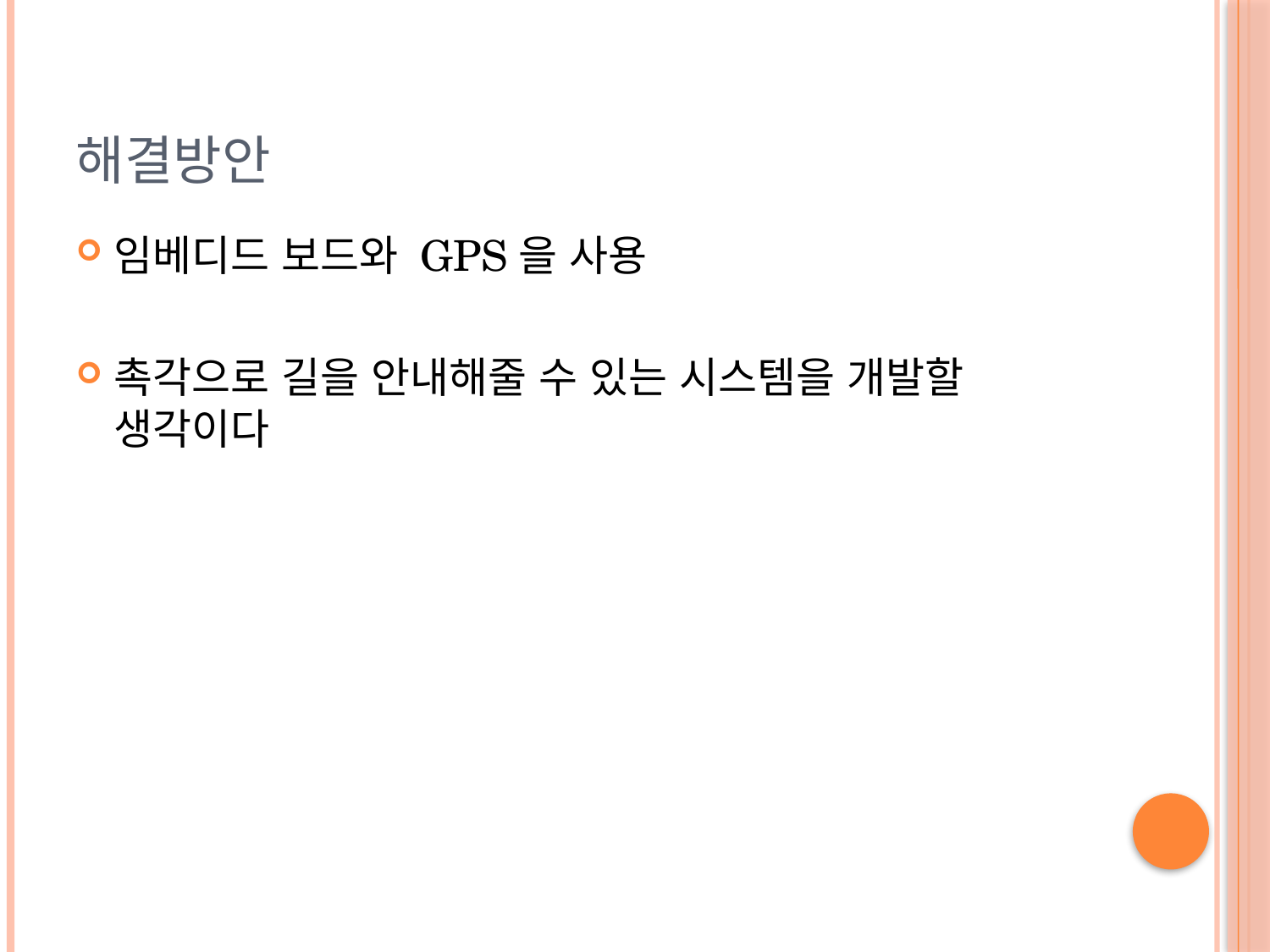

# 해결방안
임베디드 보드와 GPS을 사용

촉각으로 길을 안내해줄 수 있는 시스템을 개발할 생각이다